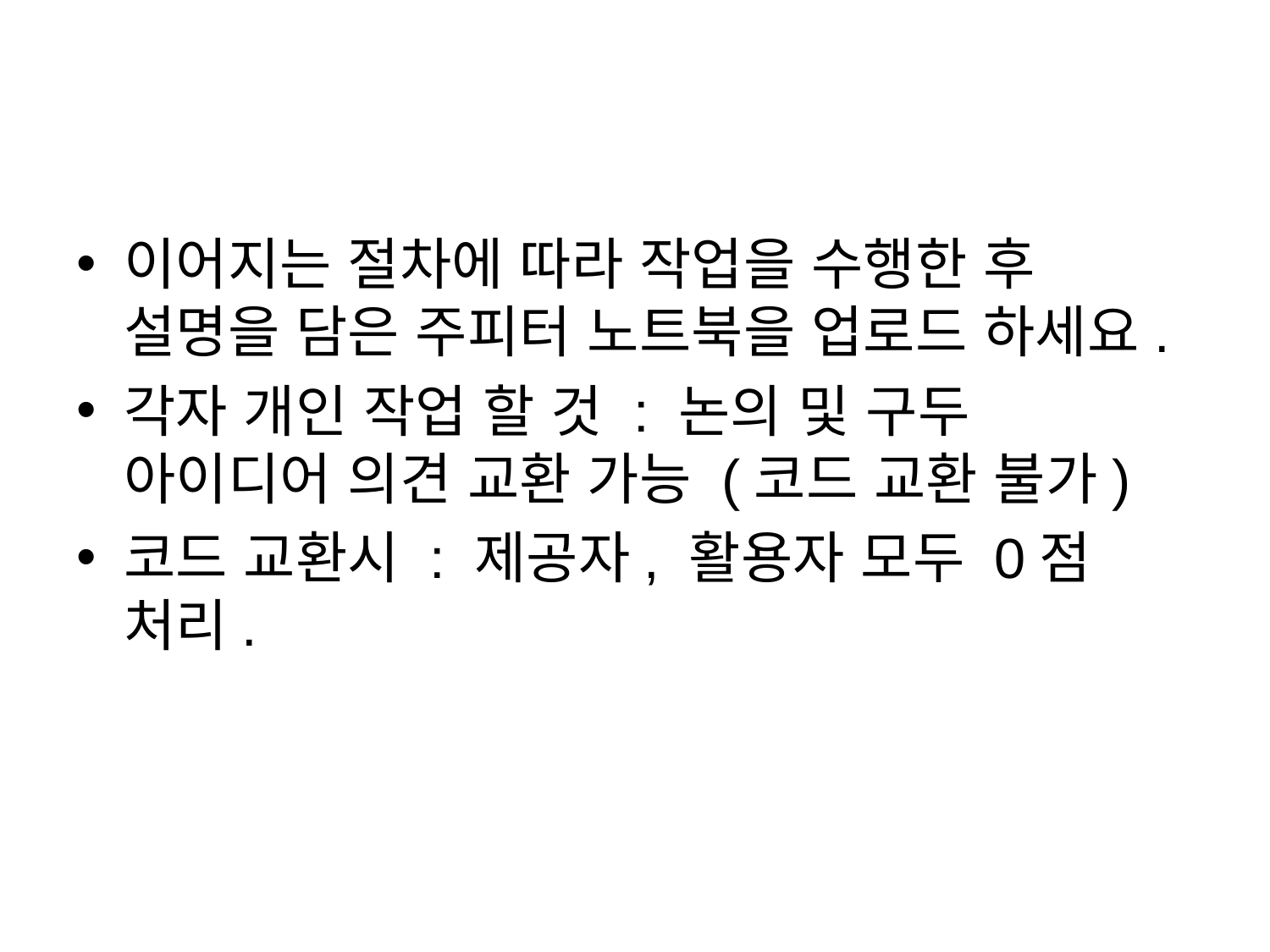

#
이어지는 절차에 따라 작업을 수행한 후 설명을 담은 주피터 노트북을 업로드 하세요.
각자 개인 작업 할 것 : 논의 및 구두 아이디어 의견 교환 가능 (코드 교환 불가)
코드 교환시 : 제공자, 활용자 모두 0점 처리.